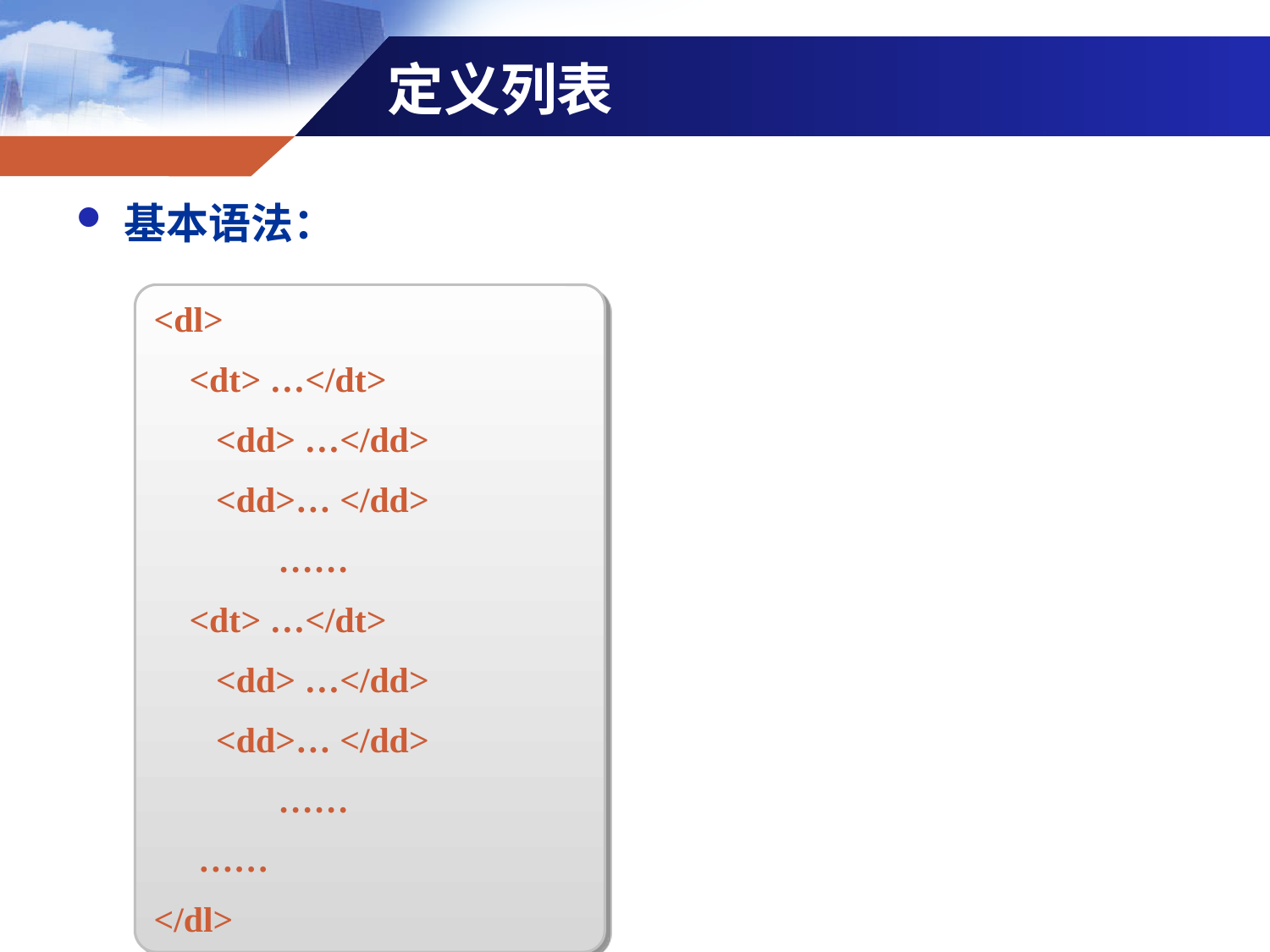

定义列表
基本语法：
<dl>
    <dt> …</dt>
       <dd> …</dd>
       <dd>… </dd>
              ……
    <dt> …</dt>
       <dd> …</dd>
       <dd>… </dd>
              ……
     ……
</dl>